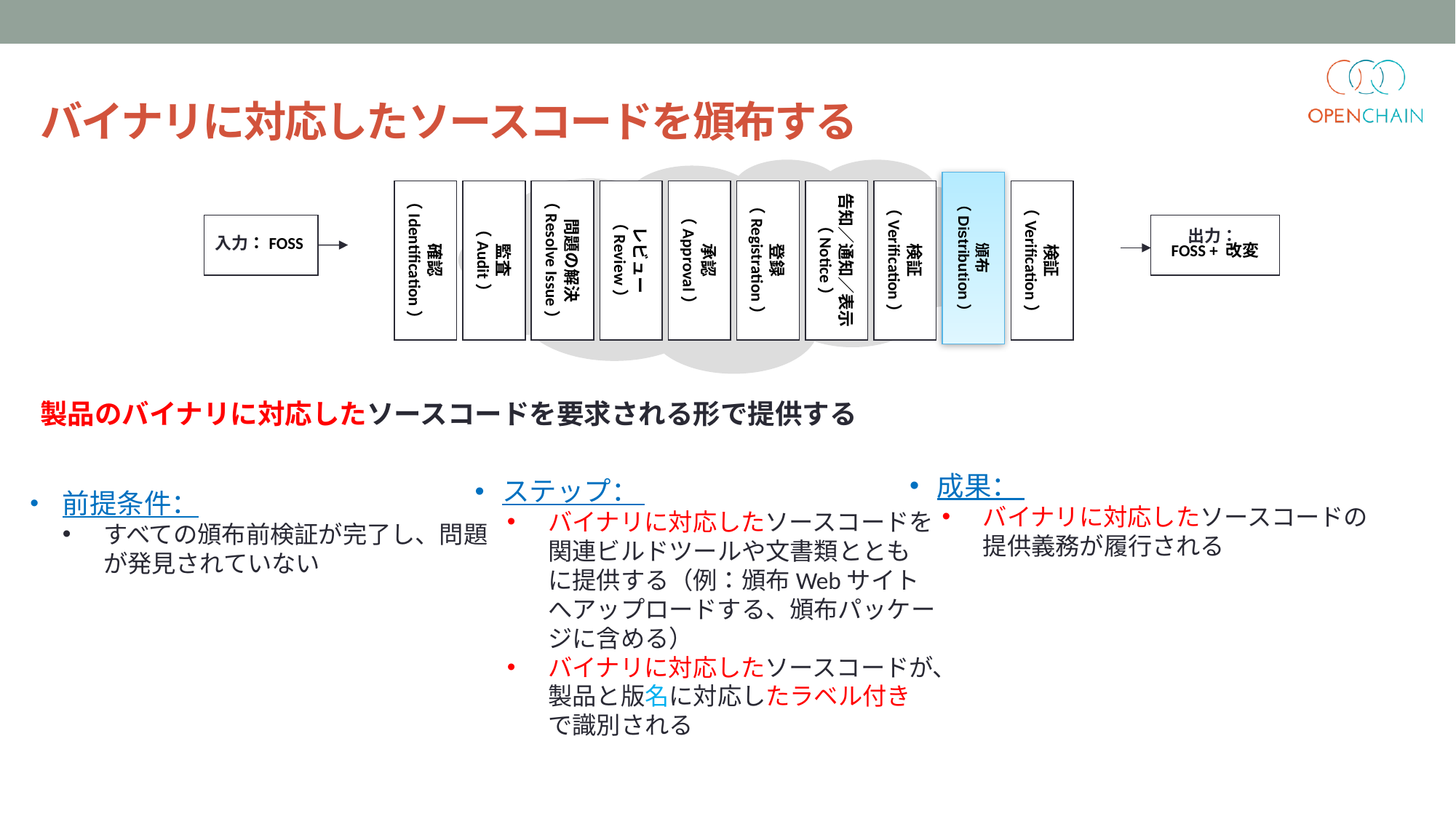

バイナリに対応したソースコードを頒布する

頒布
（Distribution）
出力：
FOSS + 改変
確認
（Identification）
監査
（Audit）
問題の解決
（Resolve Issue）
レビュー
（Review）
承認
（Approval）
登録
（Registration）
告知／通知／表示（Notice）
検証
（Verification）
検証
（Verification）
入力：FOSS
製品のバイナリに対応したソースコードを要求される形で提供する
前提条件：
すべての頒布前検証が完了し、問題が発見されていない

成果：
バイナリに対応したソースコードの提供義務が履行される

ステップ：
バイナリに対応したソースコードを関連ビルドツールや文書類とともに提供する（例：頒布Webサイトへアップロードする、頒布パッケージに含める）
バイナリに対応したソースコードが、製品と版名に対応したラベル付きで識別される